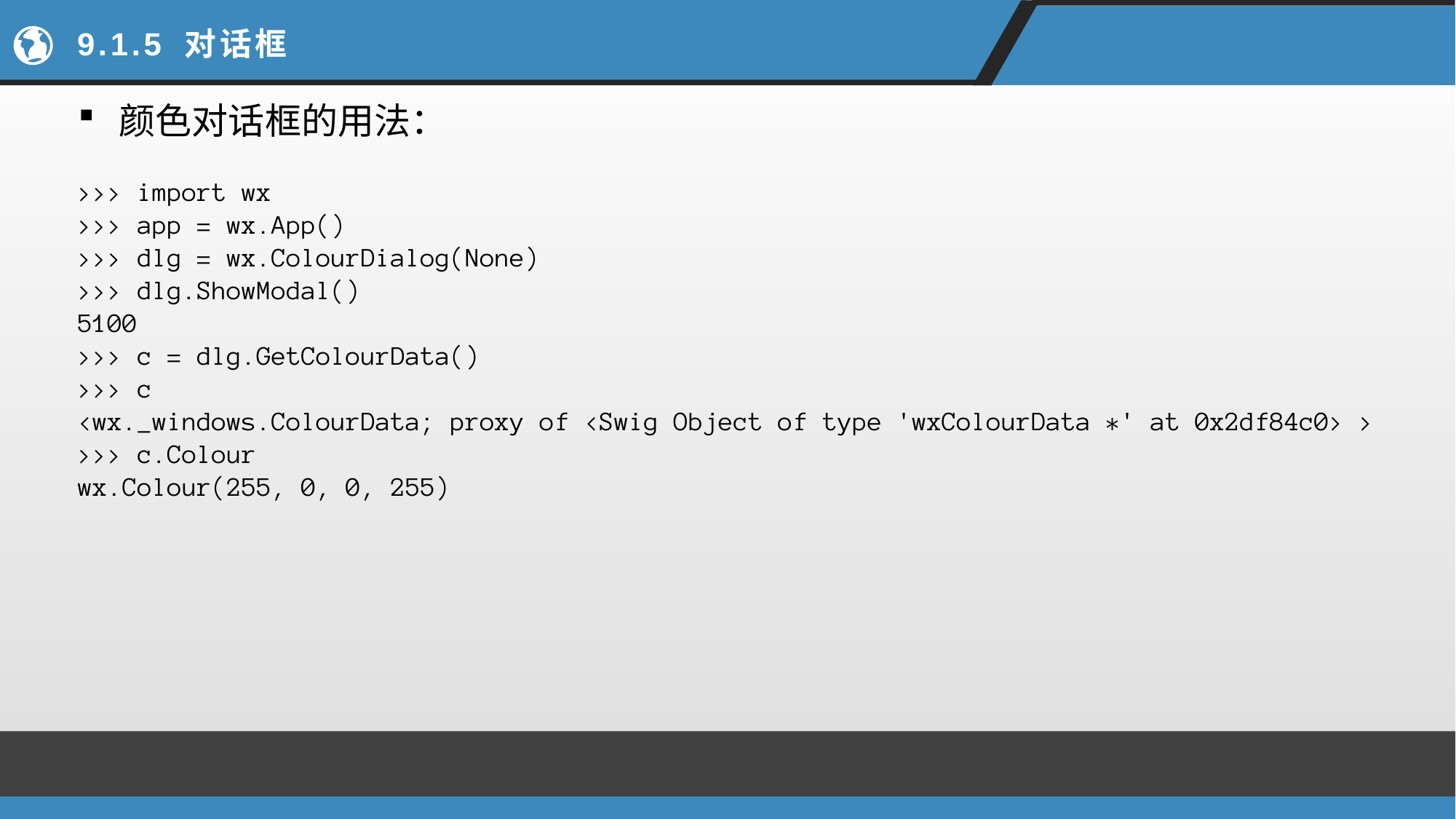

# 9.1.5 对话框

颜色对话框的用法：

>>> import wx
>>> app = wx.App()
>>> dlg = wx.ColourDialog(None)
>>> dlg.ShowModal()
5100
>>> c = dlg.GetColourData()
>>> c
<wx._windows.ColourData; proxy of <Swig Object of type 'wxColourData *' at 0x2df84c0> >
>>> c.Colour
wx.Colour(255, 0, 0, 255)